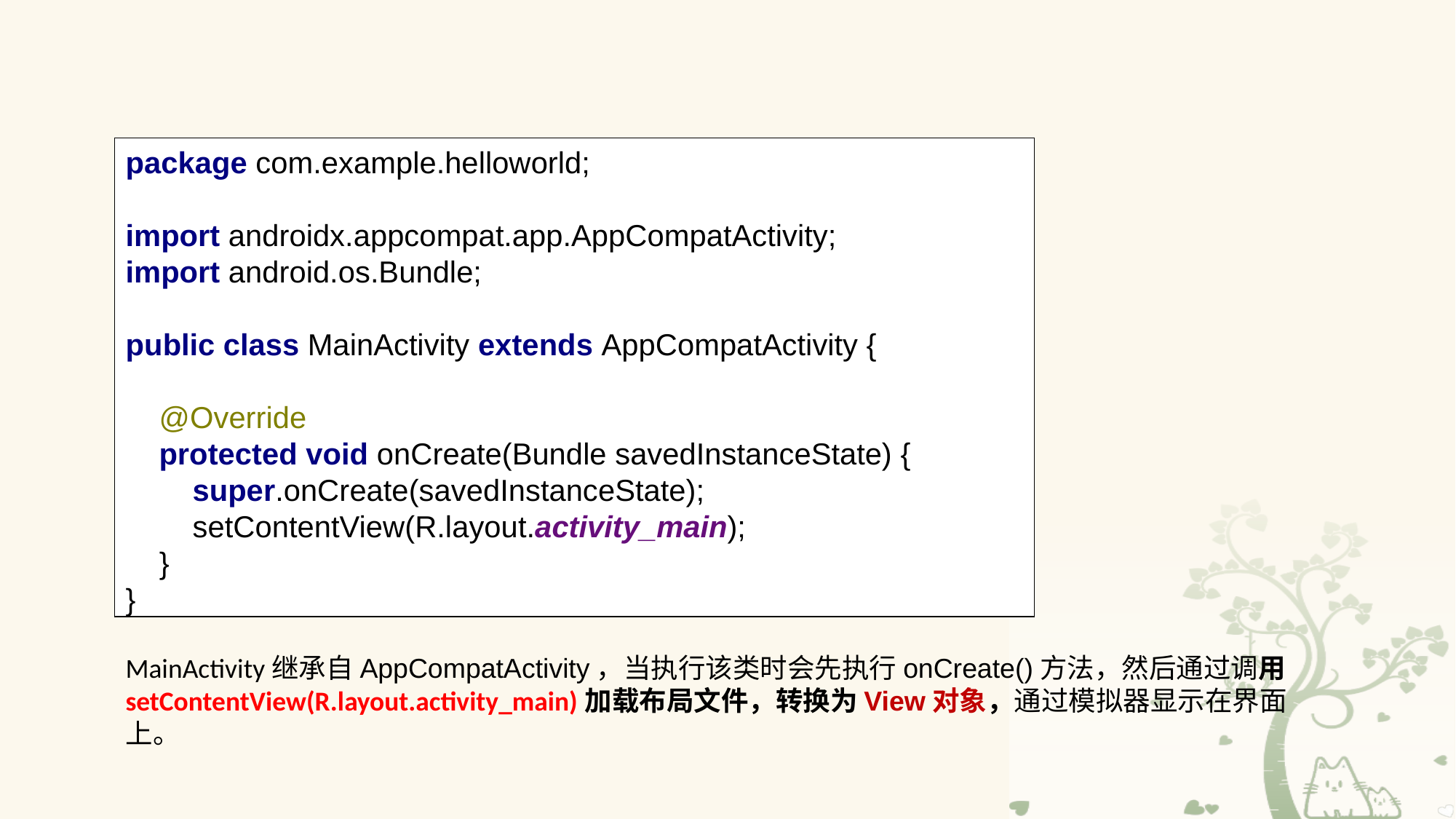

# MainActivity文件内容如下所示：
package com.example.helloworld;
import androidx.appcompat.app.AppCompatActivity;
import android.os.Bundle;
public class MainActivity extends AppCompatActivity {
    @Override
    protected void onCreate(Bundle savedInstanceState) {
        super.onCreate(savedInstanceState);
        setContentView(R.layout.activity_main);
    }
}
MainActivity继承自AppCompatActivity，当执行该类时会先执行onCreate()方法，然后通过调用setContentView(R.layout.activity_main)加载布局文件，转换为View对象，通过模拟器显示在界面上。